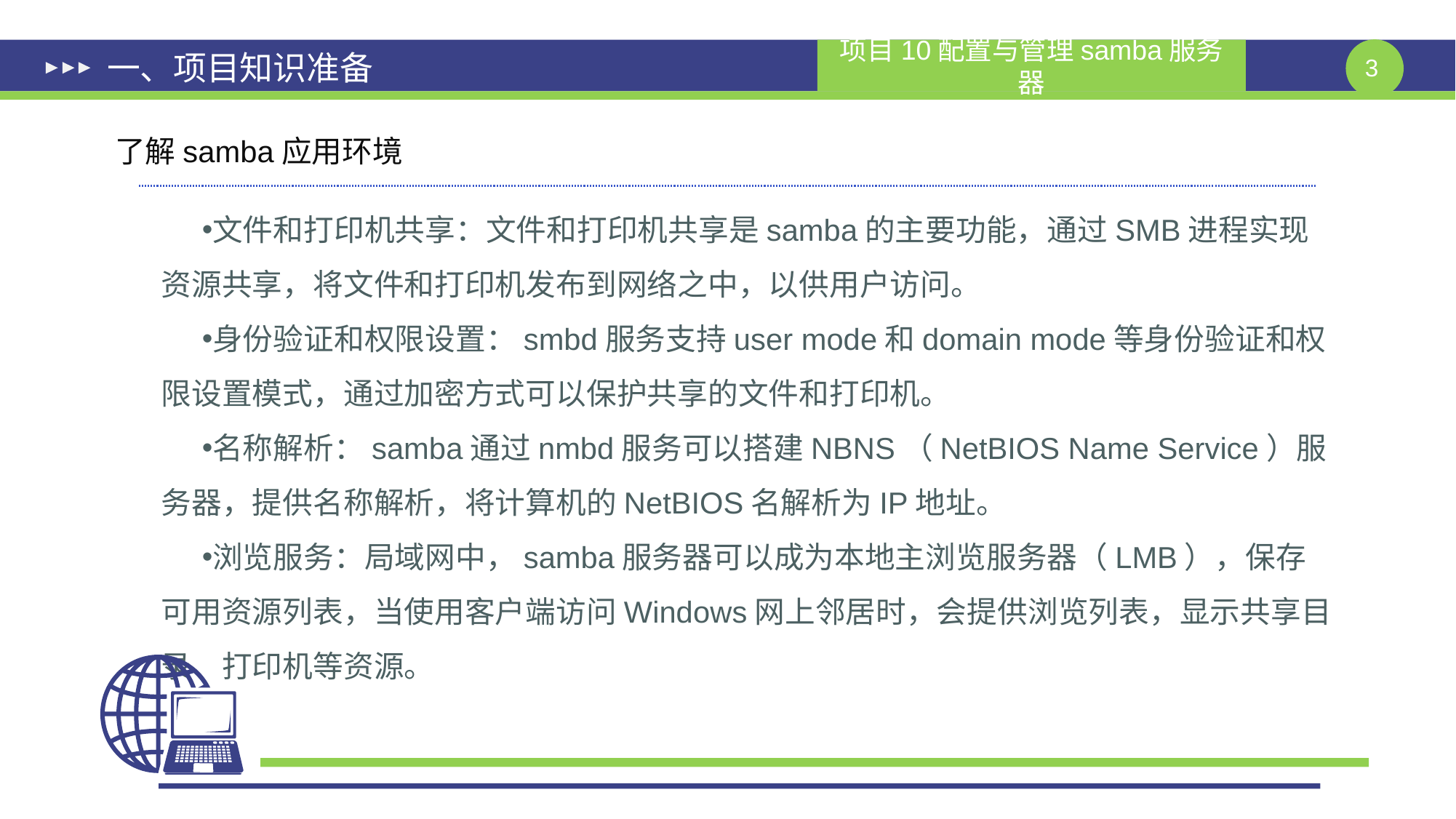

# 一、项目知识准备
了解samba应用环境

文件和打印机共享：文件和打印机共享是samba的主要功能，通过SMB进程实现资源共享，将文件和打印机发布到网络之中，以供用户访问。
身份验证和权限设置：smbd服务支持user mode和domain mode等身份验证和权限设置模式，通过加密方式可以保护共享的文件和打印机。
名称解析：samba通过nmbd服务可以搭建NBNS（NetBIOS Name Service）服务器，提供名称解析，将计算机的NetBIOS名解析为IP地址。
浏览服务：局域网中，samba服务器可以成为本地主浏览服务器（LMB），保存可用资源列表，当使用客户端访问Windows网上邻居时，会提供浏览列表，显示共享目录、打印机等资源。